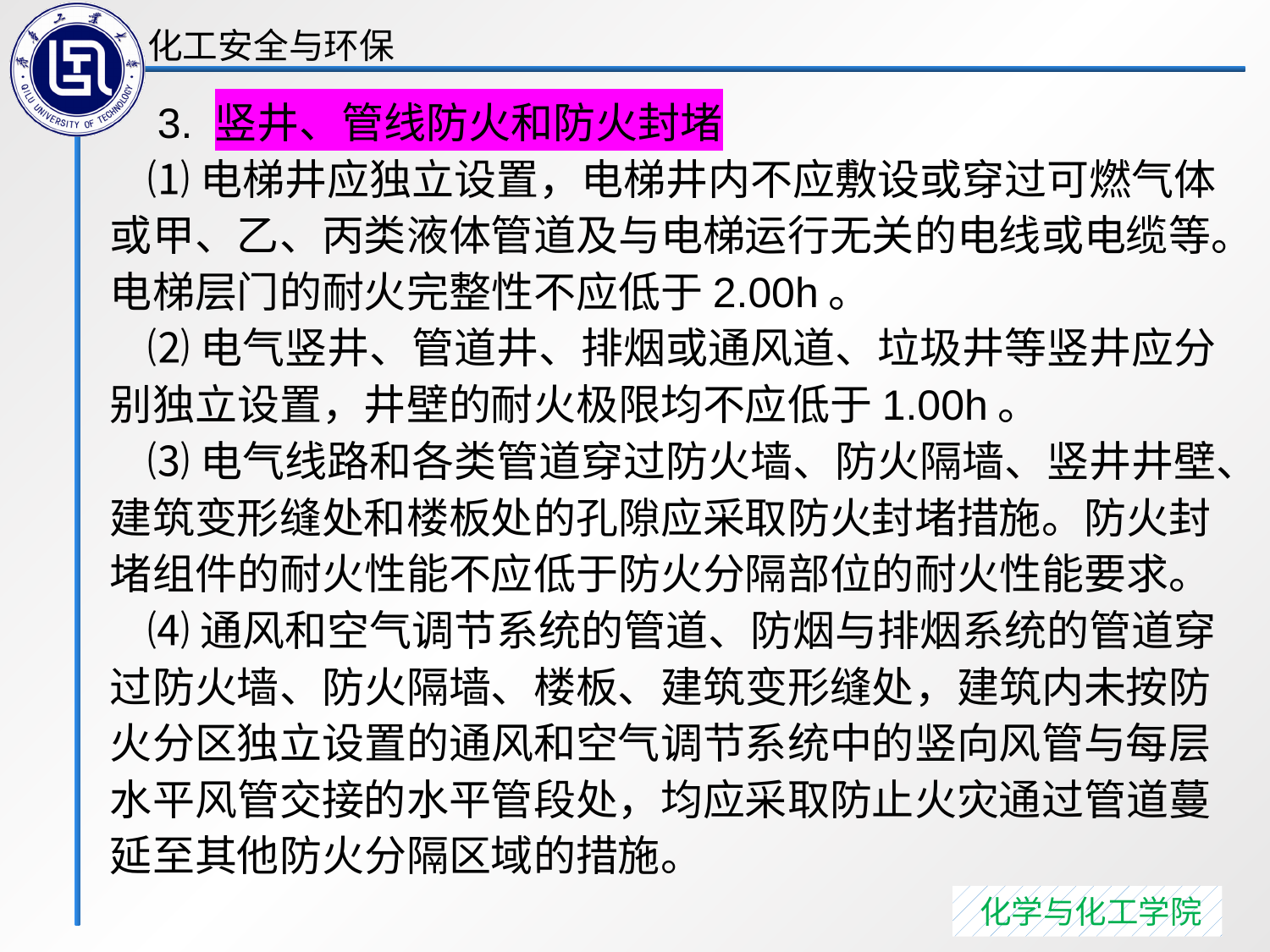

3. 竖井、管线防火和防火封堵
    ⑴电梯井应独立设置，电梯井内不应敷设或穿过可燃气体或甲、乙、丙类液体管道及与电梯运行无关的电线或电缆等。电梯层门的耐火完整性不应低于2.00h。
    ⑵电气竖井、管道井、排烟或通风道、垃圾井等竖井应分别独立设置，井壁的耐火极限均不应低于1.00h。
    ⑶电气线路和各类管道穿过防火墙、防火隔墙、竖井井壁、建筑变形缝处和楼板处的孔隙应采取防火封堵措施。防火封堵组件的耐火性能不应低于防火分隔部位的耐火性能要求。
    ⑷通风和空气调节系统的管道、防烟与排烟系统的管道穿过防火墙、防火隔墙、楼板、建筑变形缝处，建筑内未按防火分区独立设置的通风和空气调节系统中的竖向风管与每层水平风管交接的水平管段处，均应采取防止火灾通过管道蔓延至其他防火分隔区域的措施。